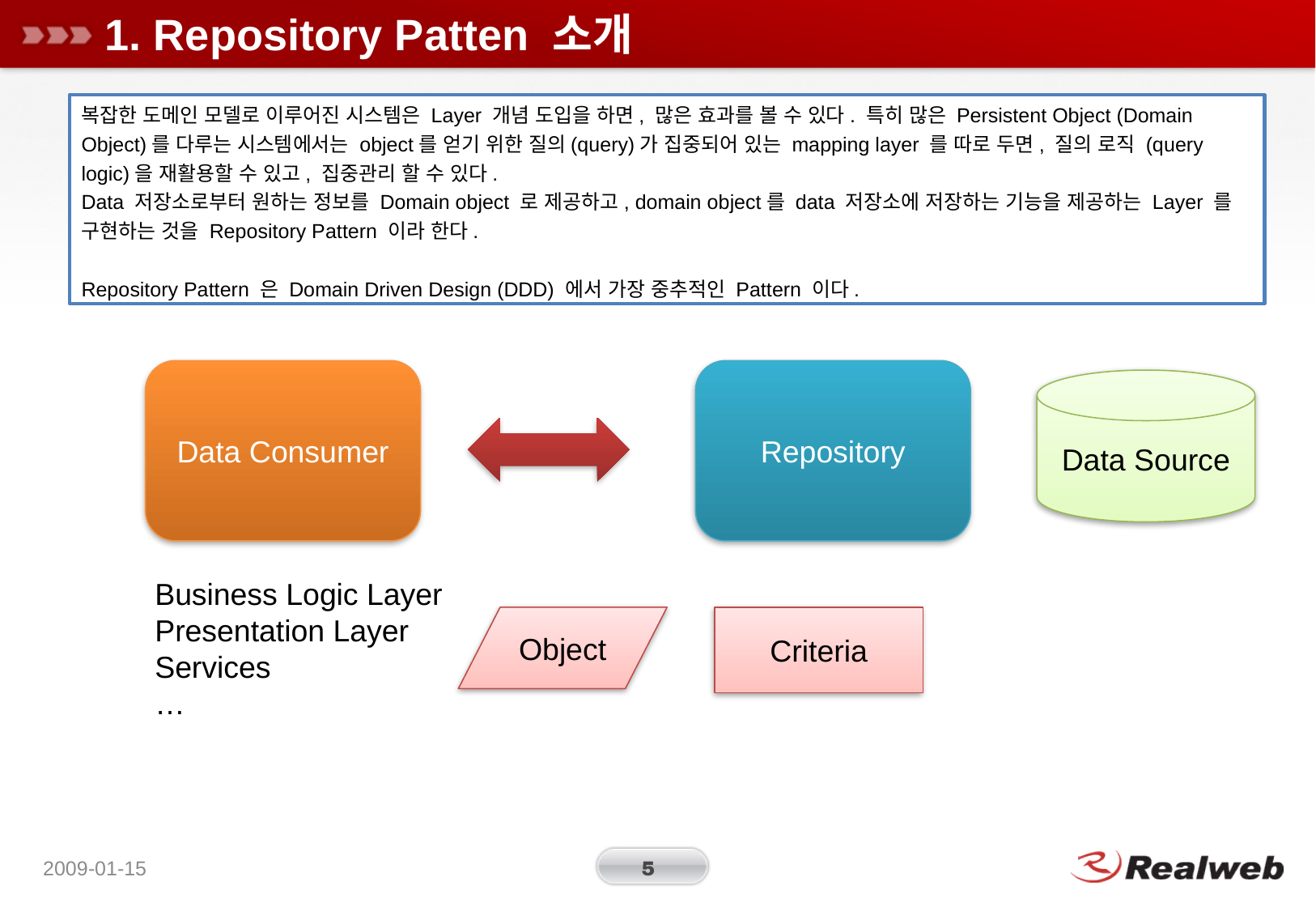

# 1. Repository Patten 소개
복잡한 도메인 모델로 이루어진 시스템은 Layer 개념 도입을 하면, 많은 효과를 볼 수 있다. 특히 많은 Persistent Object (Domain Object)를 다루는 시스템에서는 object를 얻기 위한 질의(query)가 집중되어 있는 mapping layer 를 따로 두면, 질의 로직 (query logic)을 재활용할 수 있고, 집중관리 할 수 있다.
Data 저장소로부터 원하는 정보를 Domain object 로 제공하고, domain object를 data 저장소에 저장하는 기능을 제공하는 Layer 를 구현하는 것을 Repository Pattern 이라 한다.

Repository Pattern 은 Domain Driven Design (DDD) 에서 가장 중추적인 Pattern 이다.
Data Consumer
Repository
Data Source

Business Logic Layer
Presentation Layer
Services
…
Object
Criteria
2009-01-15
5